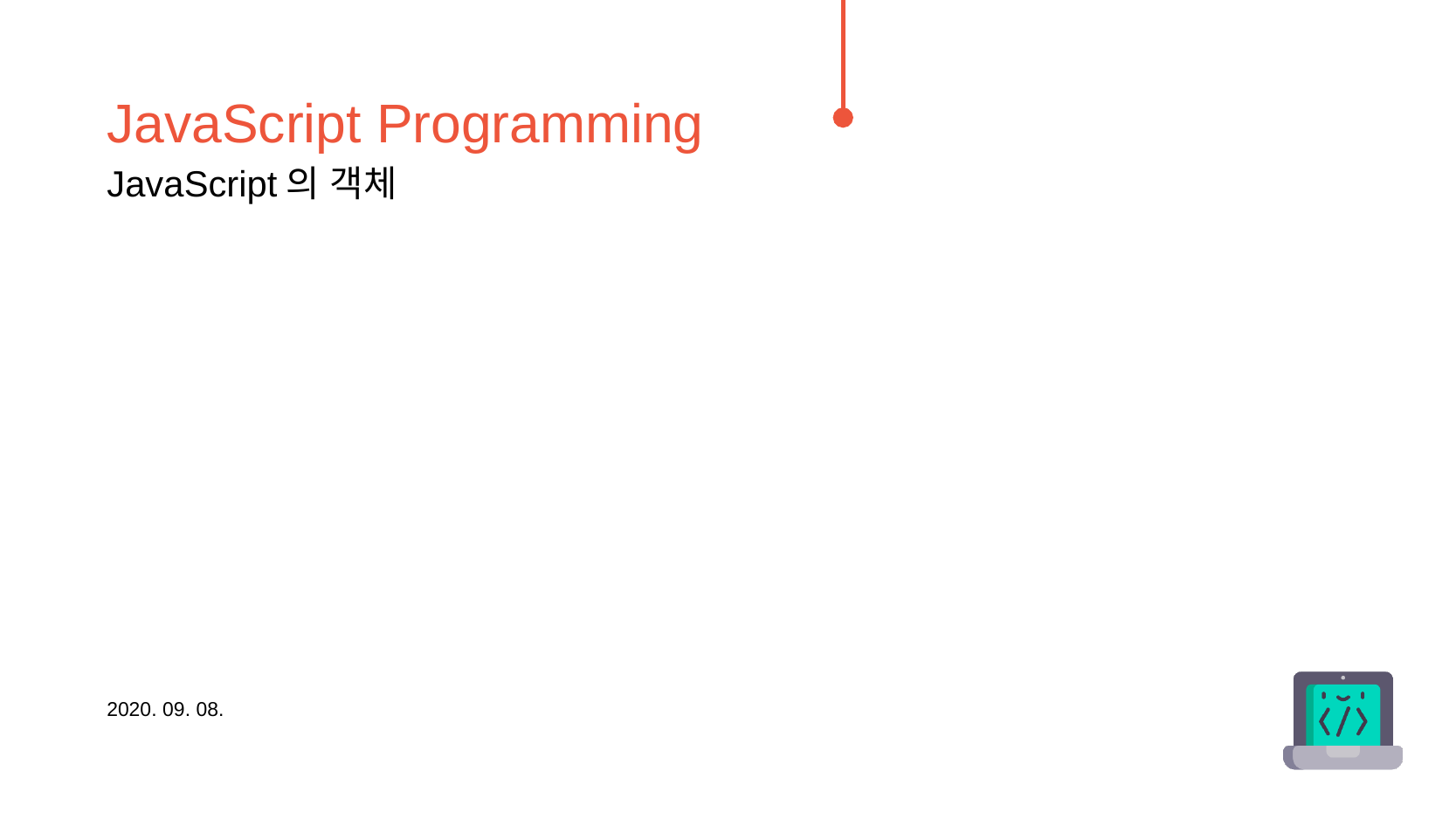

JavaScript Programming
JavaScript의 객체
2020. 09. 08.